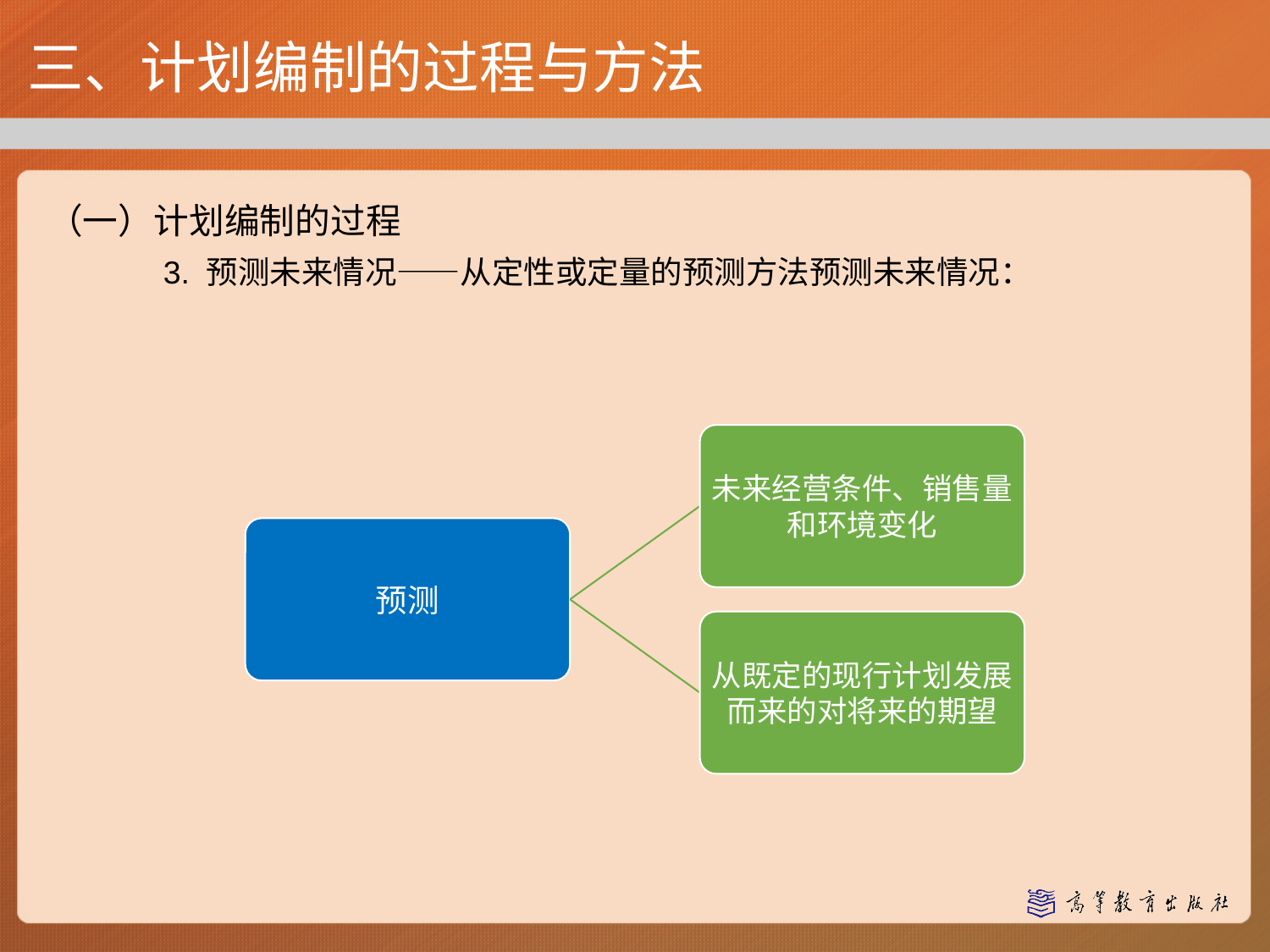

三、计划编制的过程与方法
（一）计划编制的过程
3. 预测未来情况——从定性或定量的预测方法预测未来情况：
预测

未来经营条件、销售量和环境变化

从既定的现行计划发展而来的对将来的期望